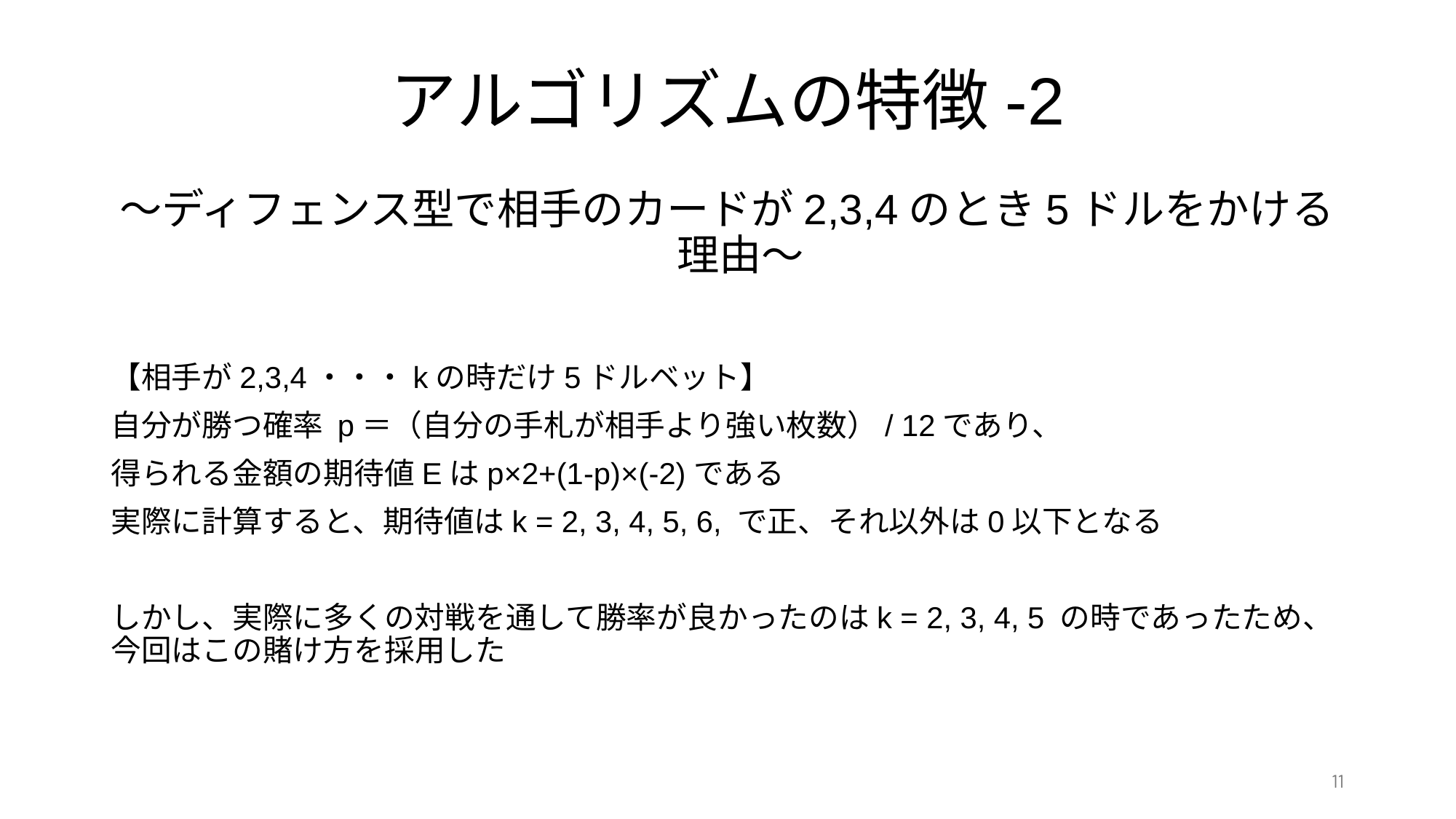

# アルゴリズムの特徴-2
～ディフェンス型で相手のカードが2,3,4のとき5ドルをかける理由～

【相手が2,3,4・・・kの時だけ5ドルベット】
自分が勝つ確率 p＝（自分の手札が相手より強い枚数）/ 12であり、
得られる金額の期待値Eはp×2+(1-p)×(-2)である
実際に計算すると、期待値はk = 2, 3, 4, 5, 6, で正、それ以外は0以下となる

しかし、実際に多くの対戦を通して勝率が良かったのはk = 2, 3, 4, 5 の時であったため、今回はこの賭け方を採用した
11